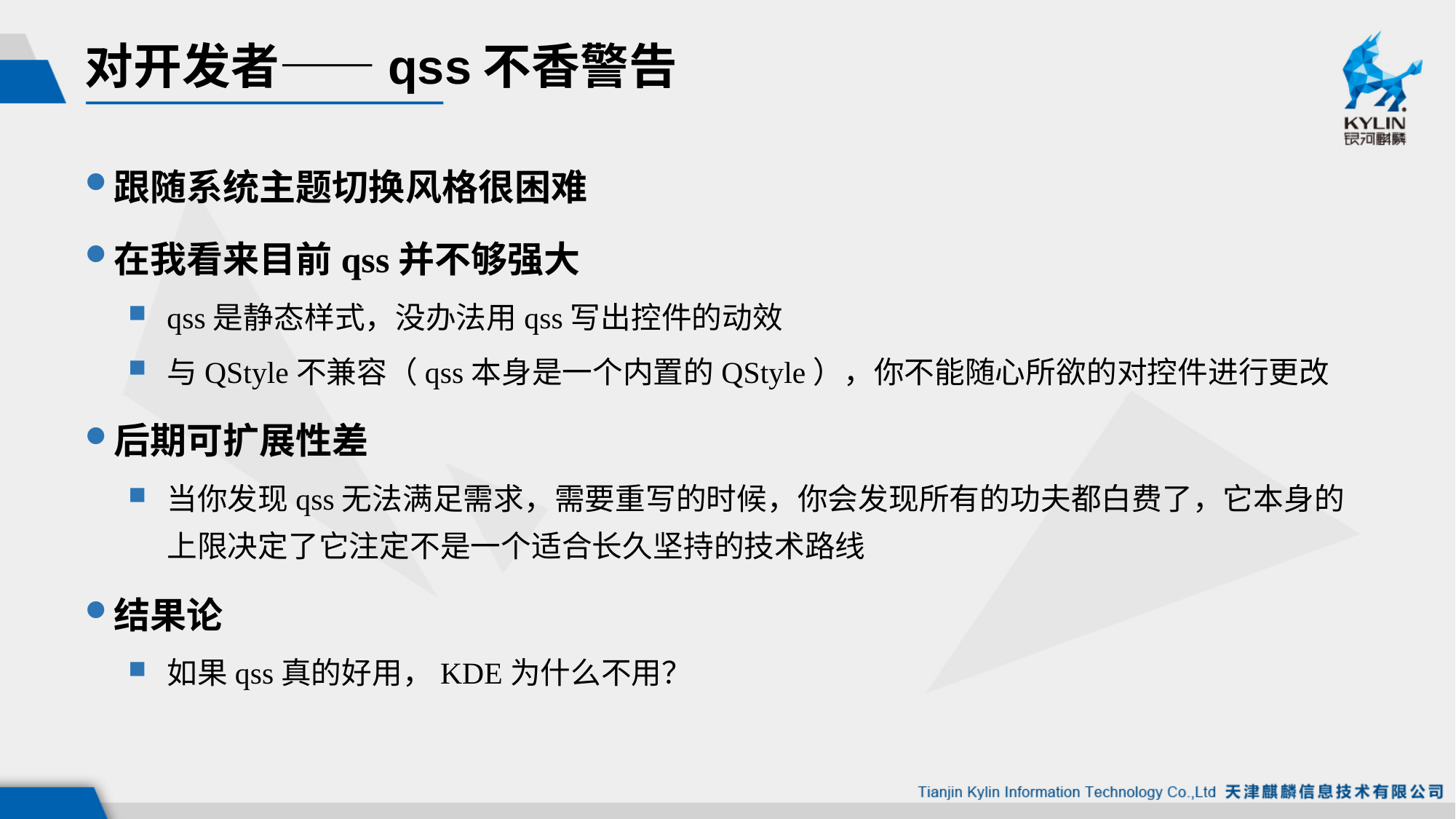

# 对开发者——qss不香警告
跟随系统主题切换风格很困难
在我看来目前qss并不够强大
qss是静态样式，没办法用qss写出控件的动效
与QStyle不兼容（qss本身是一个内置的QStyle），你不能随心所欲的对控件进行更改
后期可扩展性差
当你发现qss无法满足需求，需要重写的时候，你会发现所有的功夫都白费了，它本身的上限决定了它注定不是一个适合长久坚持的技术路线
结果论
如果qss真的好用，KDE为什么不用？